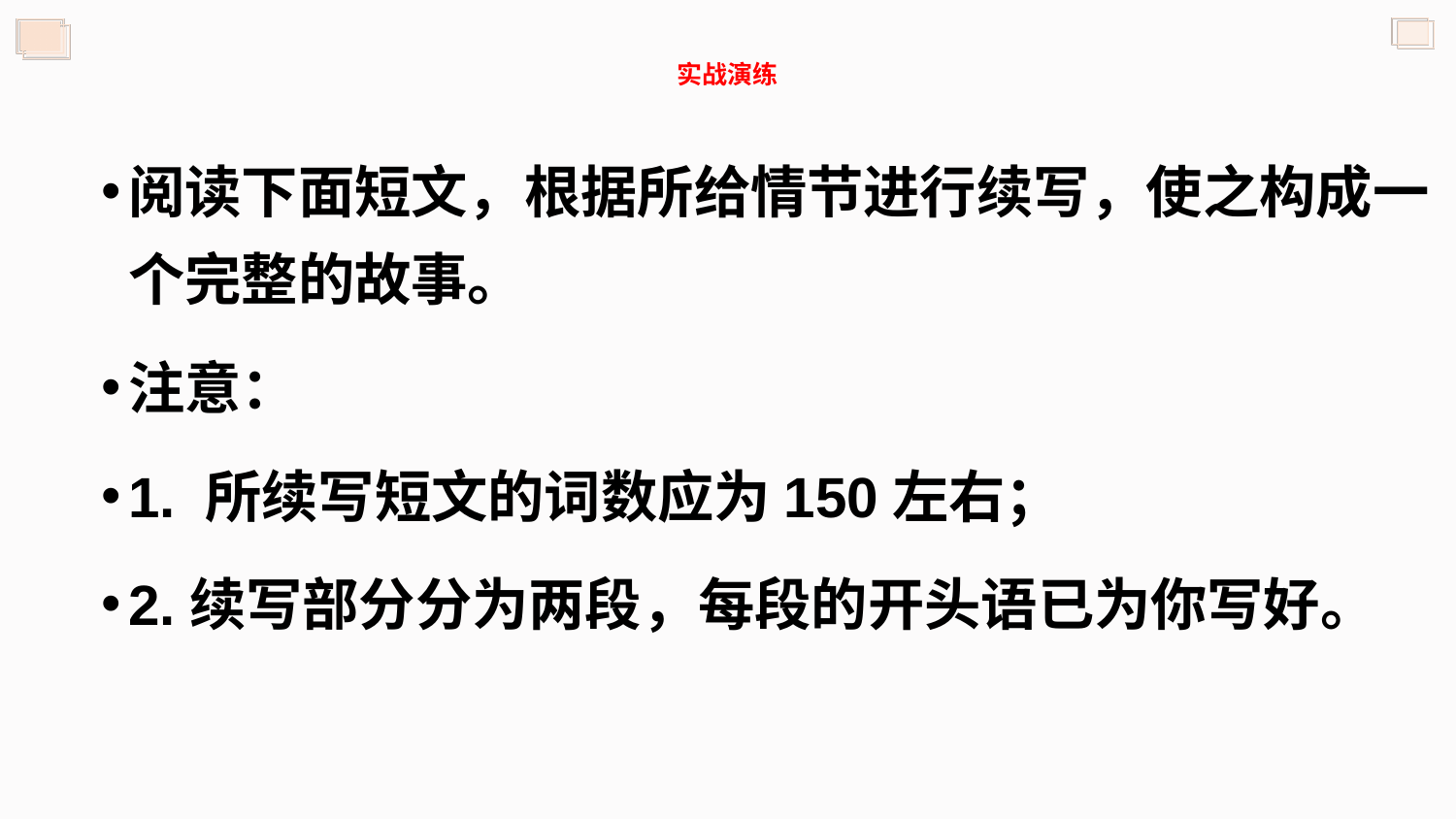

# 实战演练
阅读下面短文，根据所给情节进行续写，使之构成一个完整的故事。
注意：
1. 所续写短文的词数应为150左右；
2.续写部分分为两段，每段的开头语已为你写好。